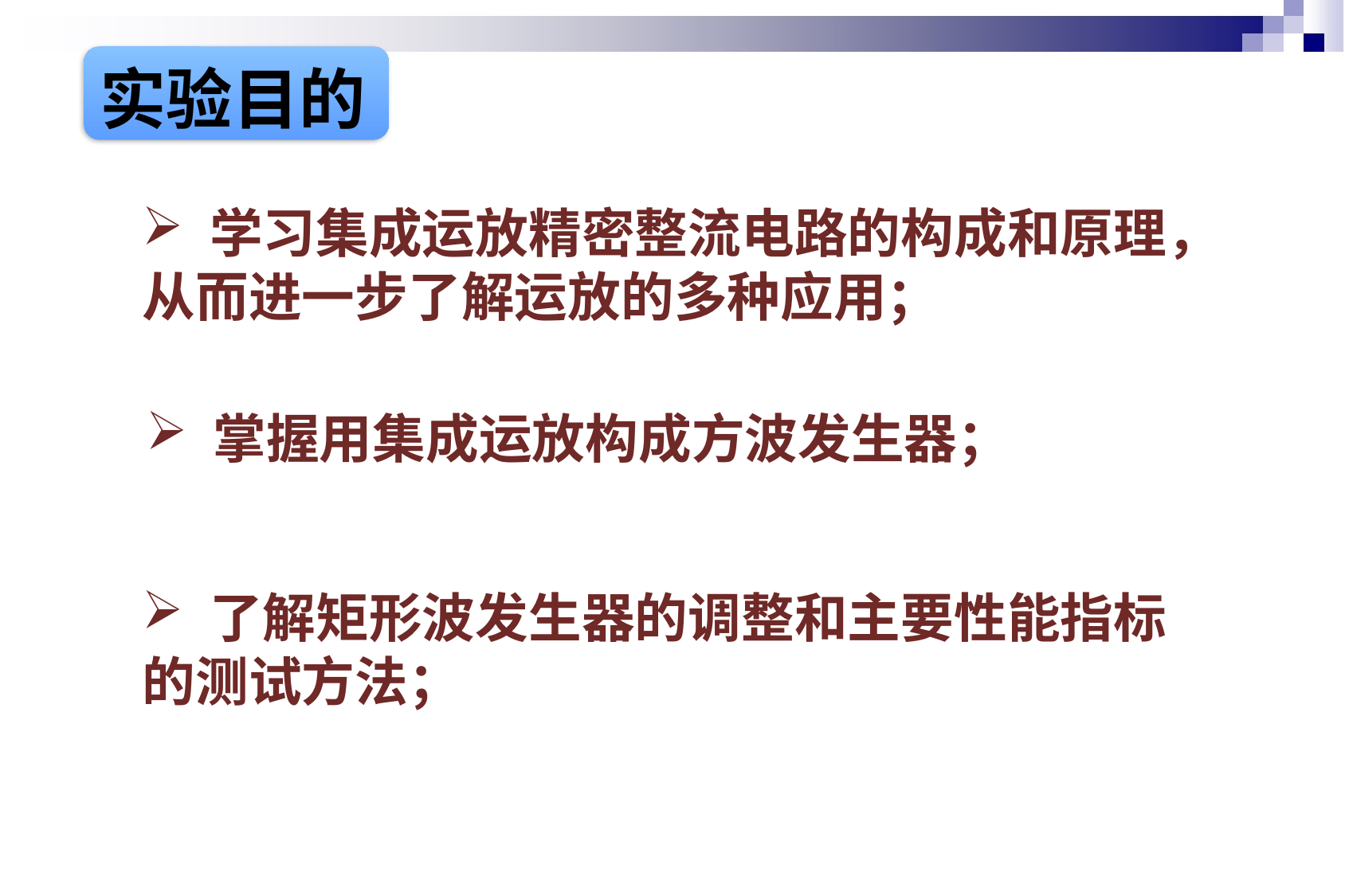

实验目的
 学习集成运放精密整流电路的构成和原理，从而进一步了解运放的多种应用；
 掌握用集成运放构成方波发生器；
 了解矩形波发生器的调整和主要性能指标的测试方法；